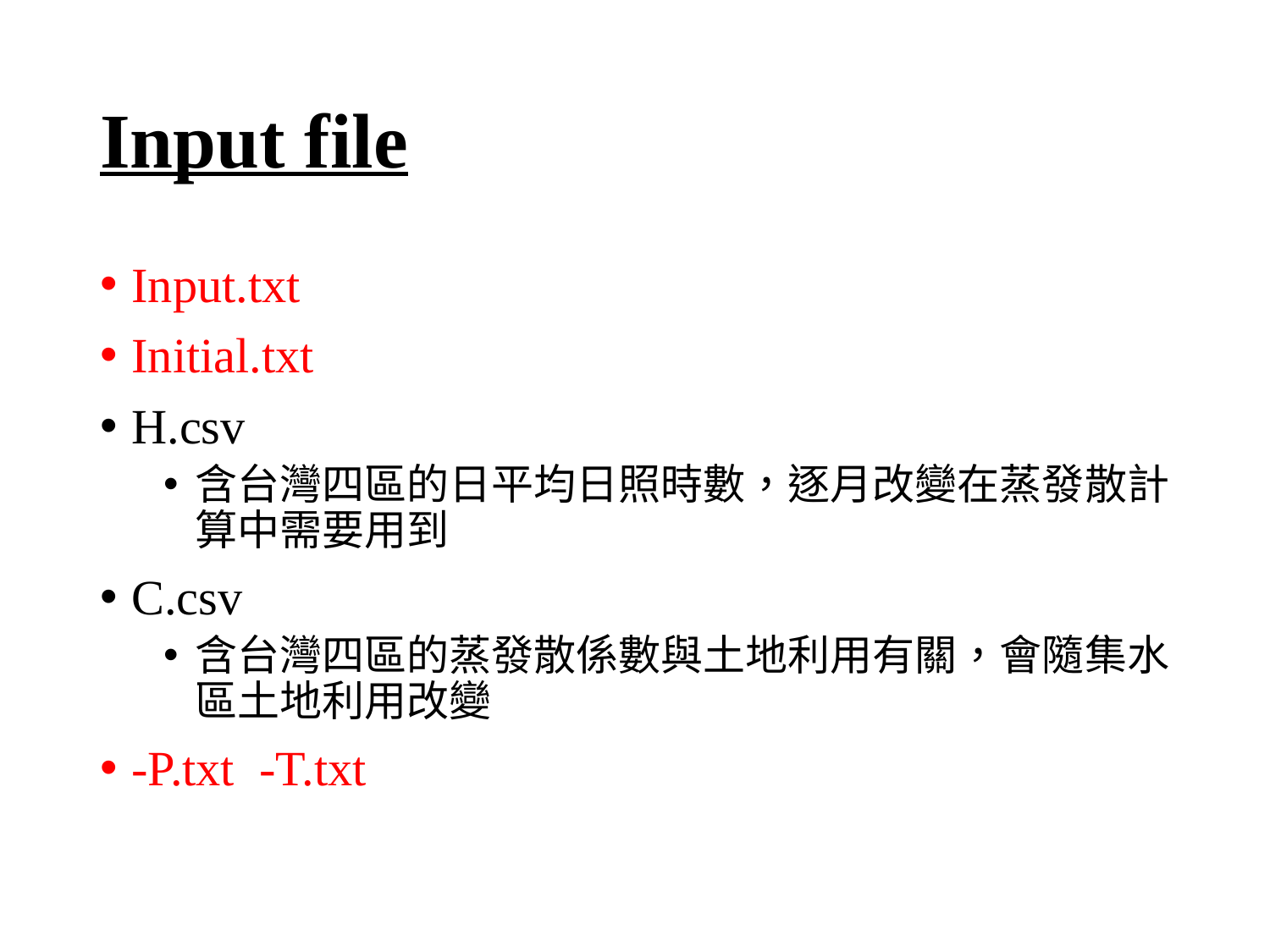

# Input file
Input.txt
Initial.txt
H.csv
含台灣四區的日平均日照時數，逐月改變在蒸發散計算中需要用到
C.csv
含台灣四區的蒸發散係數與土地利用有關，會隨集水區土地利用改變
-P.txt  -T.txt